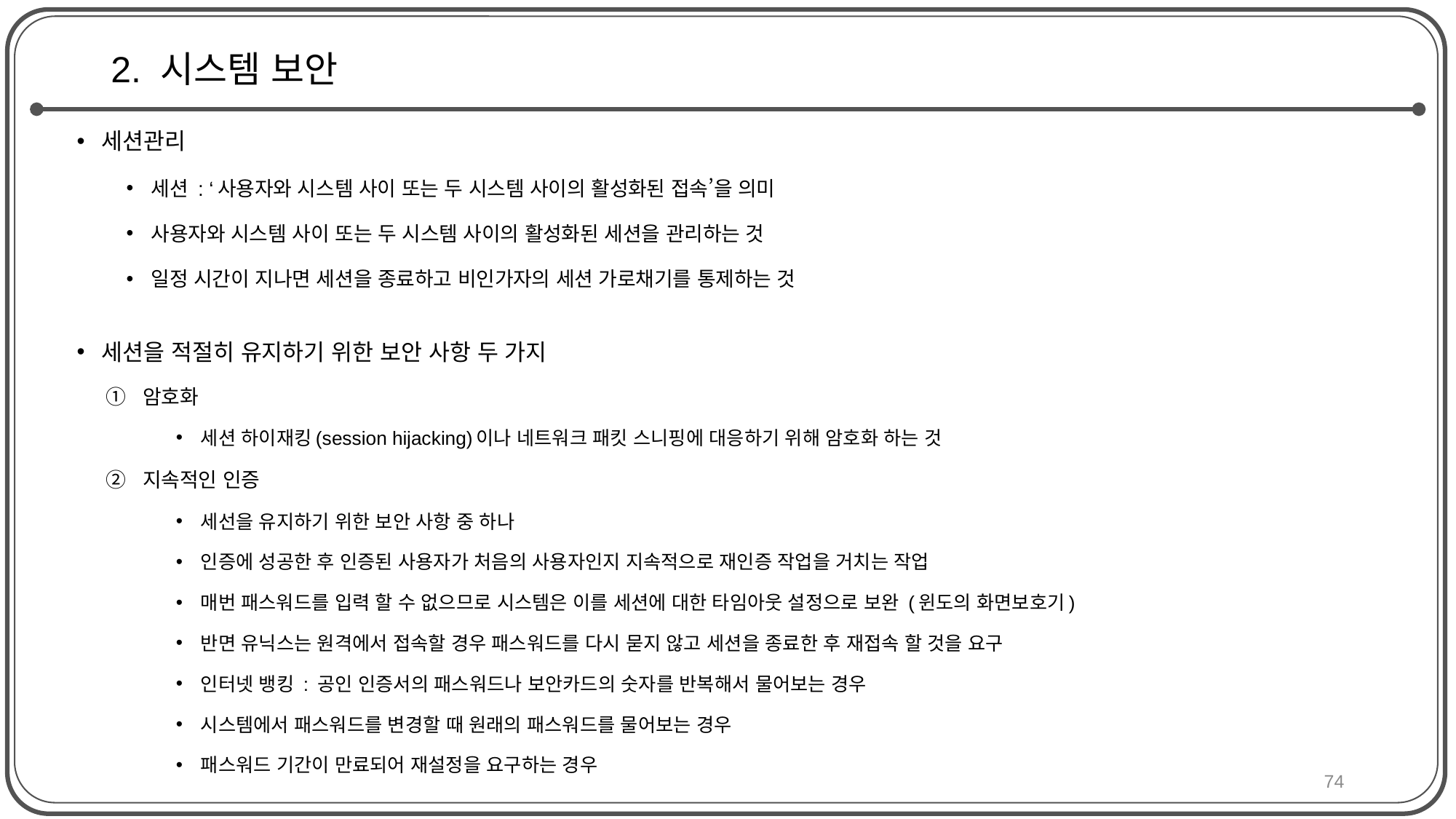

# 2. 시스템 보안
세션관리
세션 : ‘사용자와 시스템 사이 또는 두 시스템 사이의 활성화된 접속’을 의미
사용자와 시스템 사이 또는 두 시스템 사이의 활성화된 세션을 관리하는 것
일정 시간이 지나면 세션을 종료하고 비인가자의 세션 가로채기를 통제하는 것

세션을 적절히 유지하기 위한 보안 사항 두 가지
암호화
세션 하이재킹(session hijacking)이나 네트워크 패킷 스니핑에 대응하기 위해 암호화 하는 것
지속적인 인증
세선을 유지하기 위한 보안 사항 중 하나
인증에 성공한 후 인증된 사용자가 처음의 사용자인지 지속적으로 재인증 작업을 거치는 작업
매번 패스워드를 입력 할 수 없으므로 시스템은 이를 세션에 대한 타임아웃 설정으로 보완 (윈도의 화면보호기)
반면 유닉스는 원격에서 접속할 경우 패스워드를 다시 묻지 않고 세션을 종료한 후 재접속 할 것을 요구
인터넷 뱅킹 : 공인 인증서의 패스워드나 보안카드의 숫자를 반복해서 물어보는 경우
시스템에서 패스워드를 변경할 때 원래의 패스워드를 물어보는 경우
패스워드 기간이 만료되어 재설정을 요구하는 경우

74